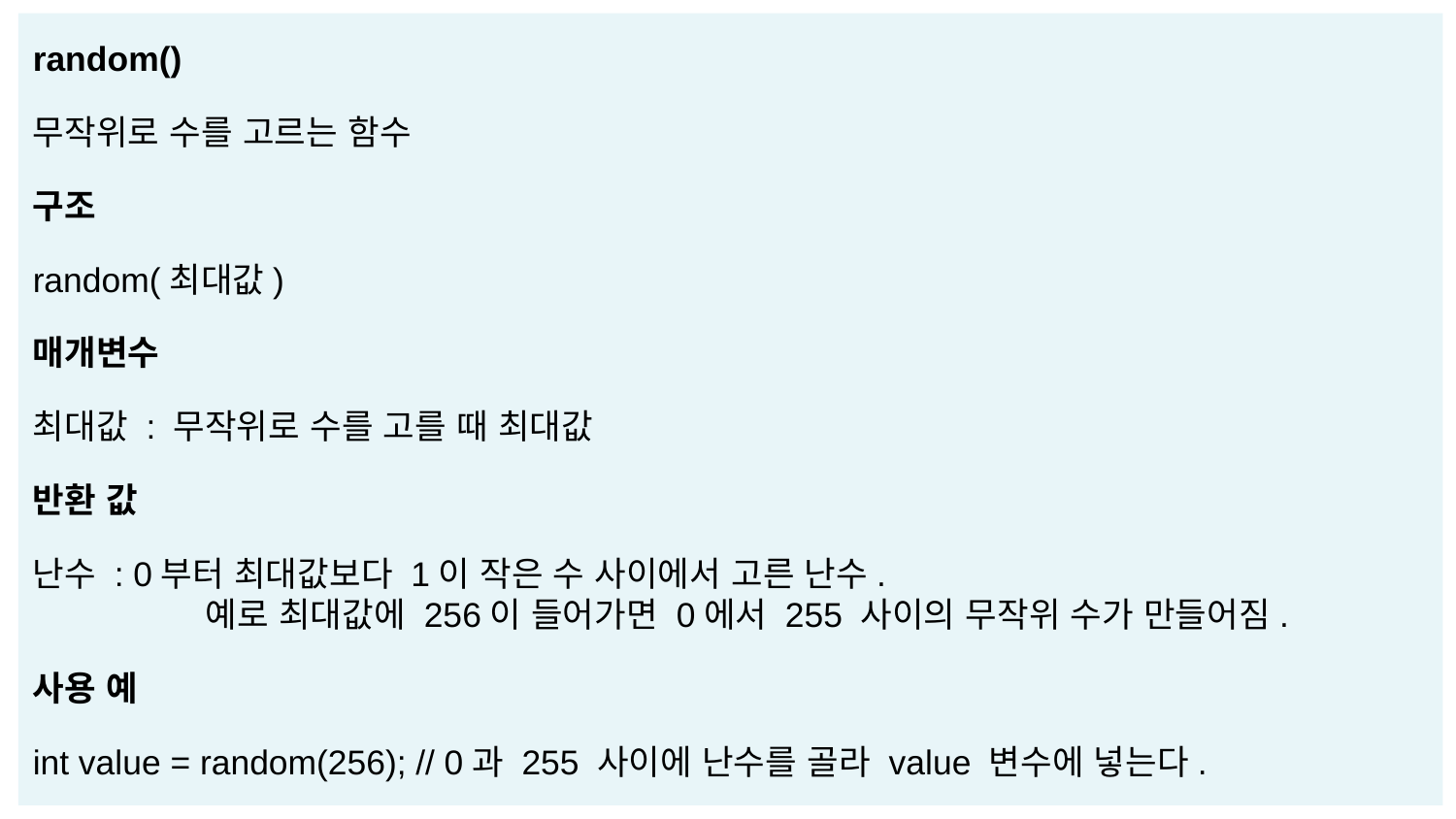

random()
무작위로 수를 고르는 함수
구조
random(최대값)
매개변수
최대값 : 무작위로 수를 고를 때 최대값
반환 값
난수 : 0부터 최대값보다 1이 작은 수 사이에서 고른 난수.
	  예로 최대값에 256이 들어가면 0에서 255 사이의 무작위 수가 만들어짐.
사용 예
int value = random(256); // 0과 255 사이에 난수를 골라 value 변수에 넣는다.